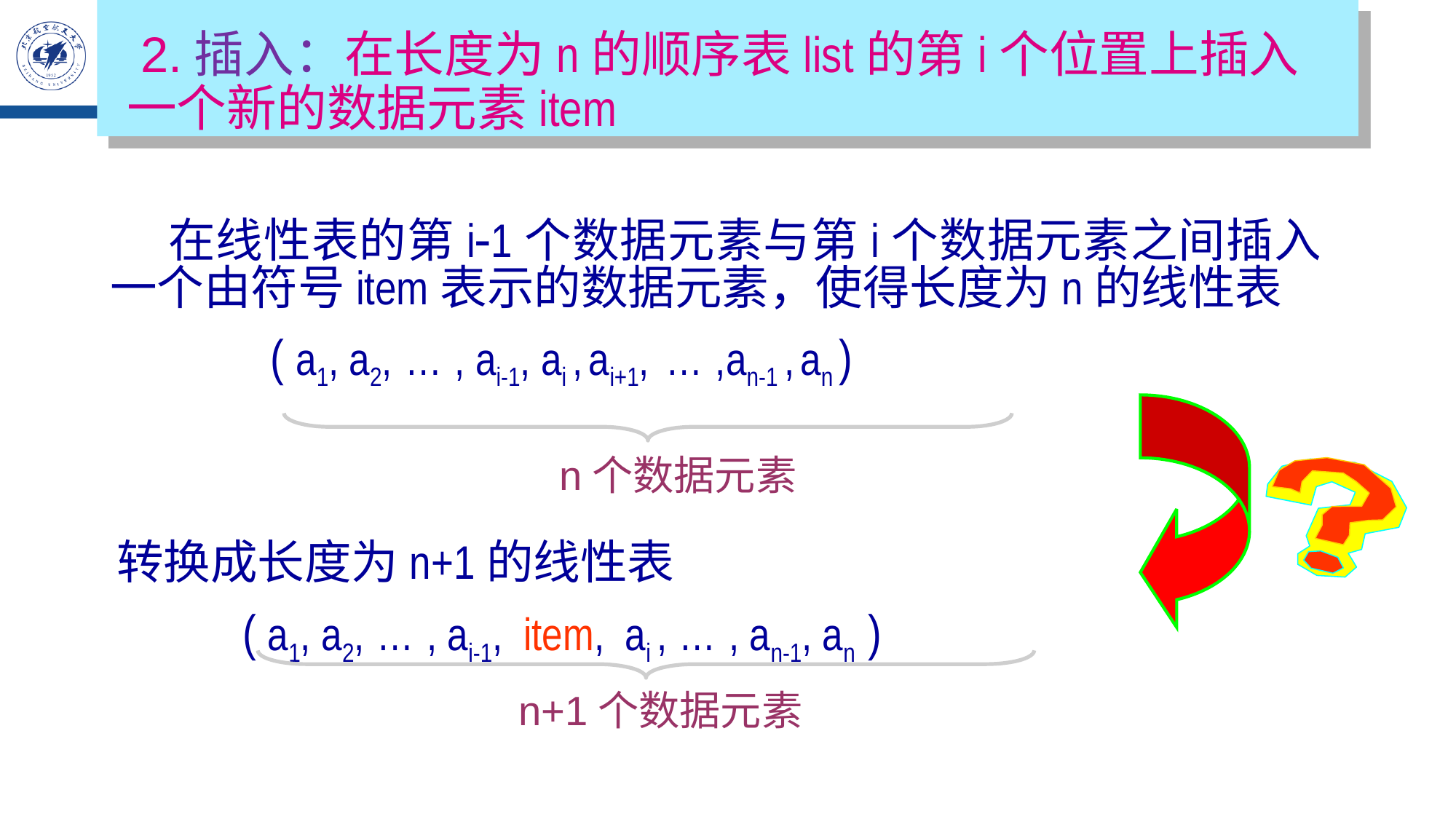

2.插入：在长度为n的顺序表list的第i个位置上插入一个新的数据元素item
    在线性表的第i−1个数据元素与第i个数据元素之间插入一个由符号item表示的数据元素，使得长度为n的线性表
              ( a1, a2, … , ai-1, ai , ai+1,  … ,an-1 , an )

n个数据元素
转换成长度为n+1的线性表
           ( a1, a2, … , ai-1,  item,  ai ,  … , an-1, an  )

n+1个数据元素